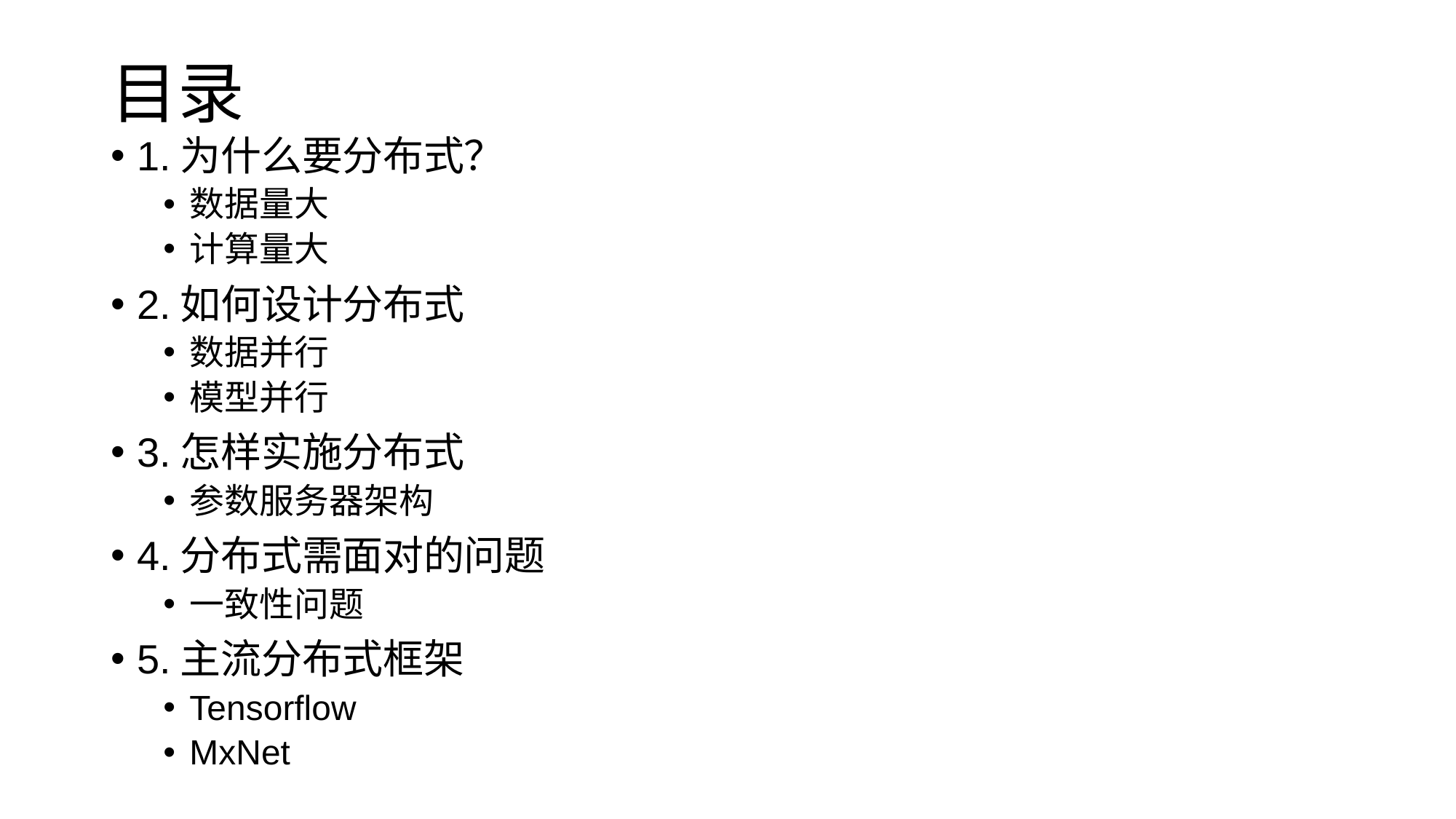

# 目录
1.为什么要分布式？
数据量大
计算量大
2.如何设计分布式
数据并行
模型并行
3.怎样实施分布式
参数服务器架构
4.分布式需面对的问题
一致性问题
5.主流分布式框架
Tensorflow
MxNet